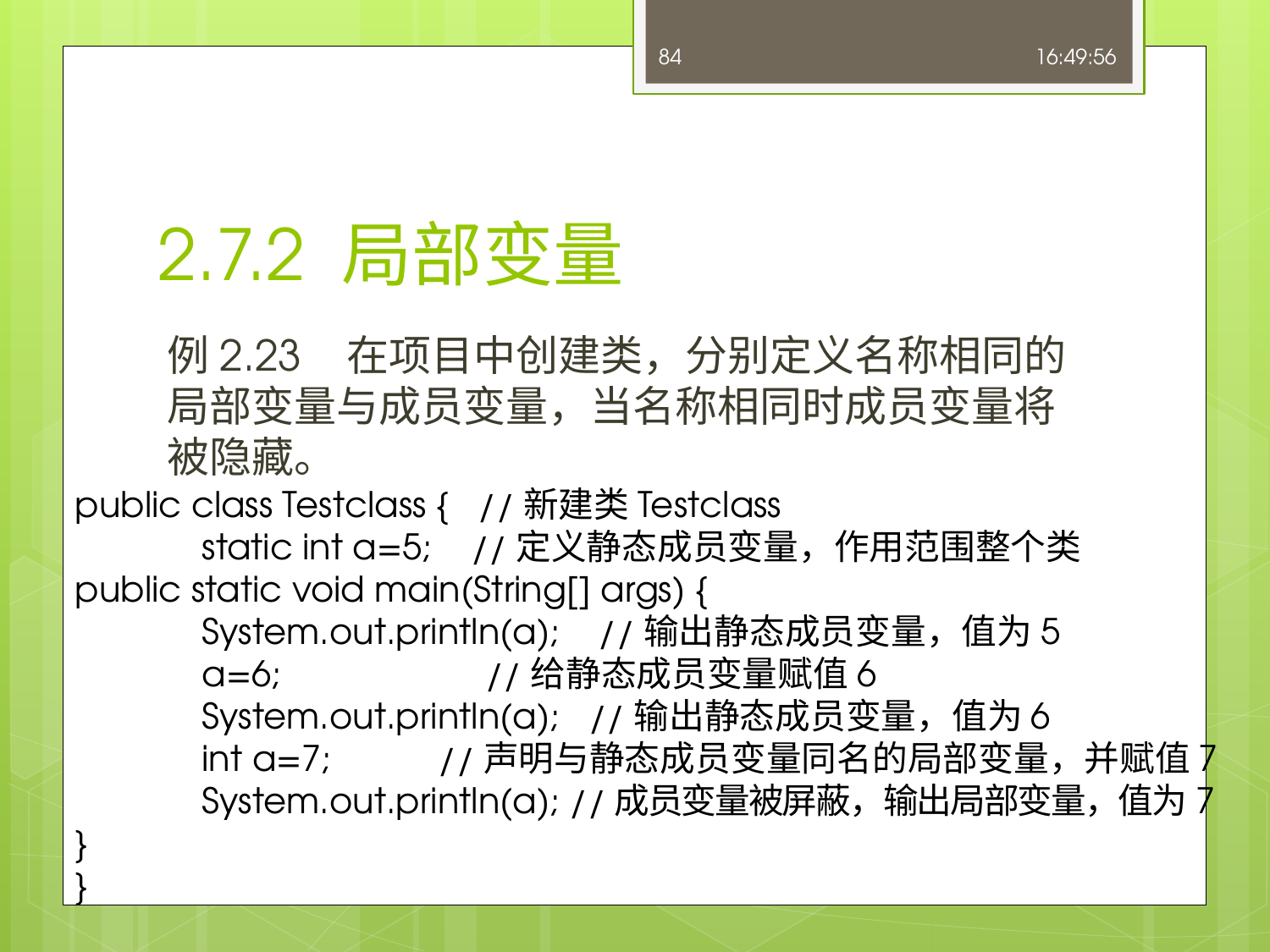

84
16:49:56
# 2.7.2 局部变量
例2.23   在项目中创建类，分别定义名称相同的局部变量与成员变量，当名称相同时成员变量将被隐藏。

public class Testclass {   //新建类Testclass
	static int a=5;    //定义静态成员变量，作用范围整个类
public static void main(String[] args) {
	System.out.println(a);    //输出静态成员变量，值为5
	a=6;                     //给静态成员变量赋值6
	System.out.println(a);   //输出静态成员变量，值为6
	int a=7;           //声明与静态成员变量同名的局部变量，并赋值7
	System.out.println(a); //成员变量被屏蔽，输出局部变量，值为7
}
}